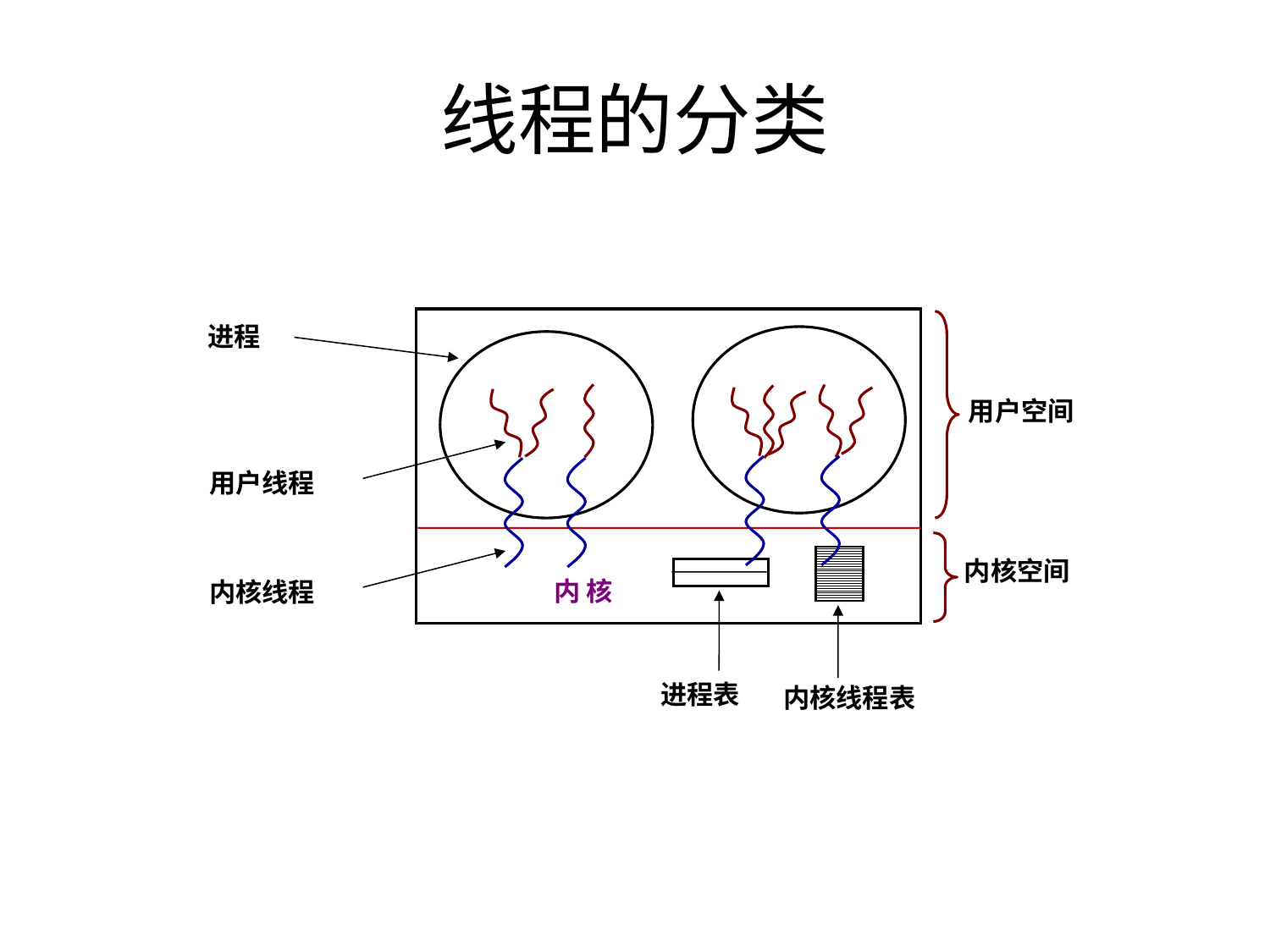

# 线程的分类

进程

用户空间

用户线程

内核空间

内 核
内核线程

进程表
内核线程表